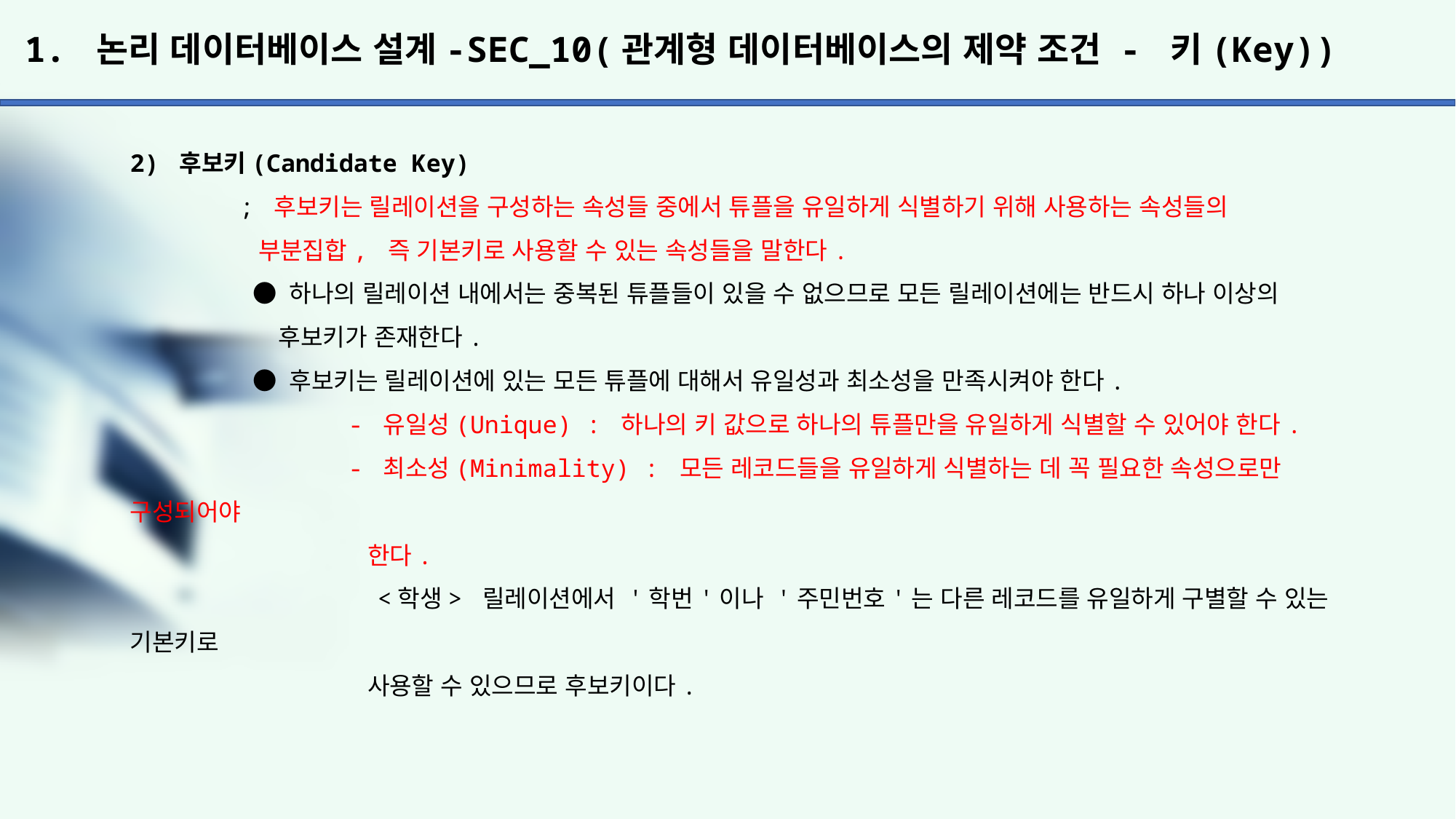

# 1. 논리 데이터베이스 설계-SEC_10(관계형 데이터베이스의 제약 조건 - 키(Key))
2) 후보키(Candidate Key)
	; 후보키는 릴레이션을 구성하는 속성들 중에서 튜플을 유일하게 식별하기 위해 사용하는 속성들의
	  부분집합, 즉 기본키로 사용할 수 있는 속성들을 말한다.
	  ● 하나의 릴레이션 내에서는 중복된 튜플들이 있을 수 없으므로 모든 릴레이션에는 반드시 하나 이상의
	     후보키가 존재한다.
	  ● 후보키는 릴레이션에 있는 모든 튜플에 대해서 유일성과 최소성을 만족시켜야 한다.
		- 유일성(Unique) : 하나의 키 값으로 하나의 튜플만을 유일하게 식별할 수 있어야 한다.
		- 최소성(Minimality) : 모든 레코드들을 유일하게 식별하는 데 꼭 필요한 속성으로만 구성되어야
		  한다.
		  <학생> 릴레이션에서 '학번'이나 '주민번호'는 다른 레코드를 유일하게 구별할 수 있는 기본키로
		  사용할 수 있으므로 후보키이다.